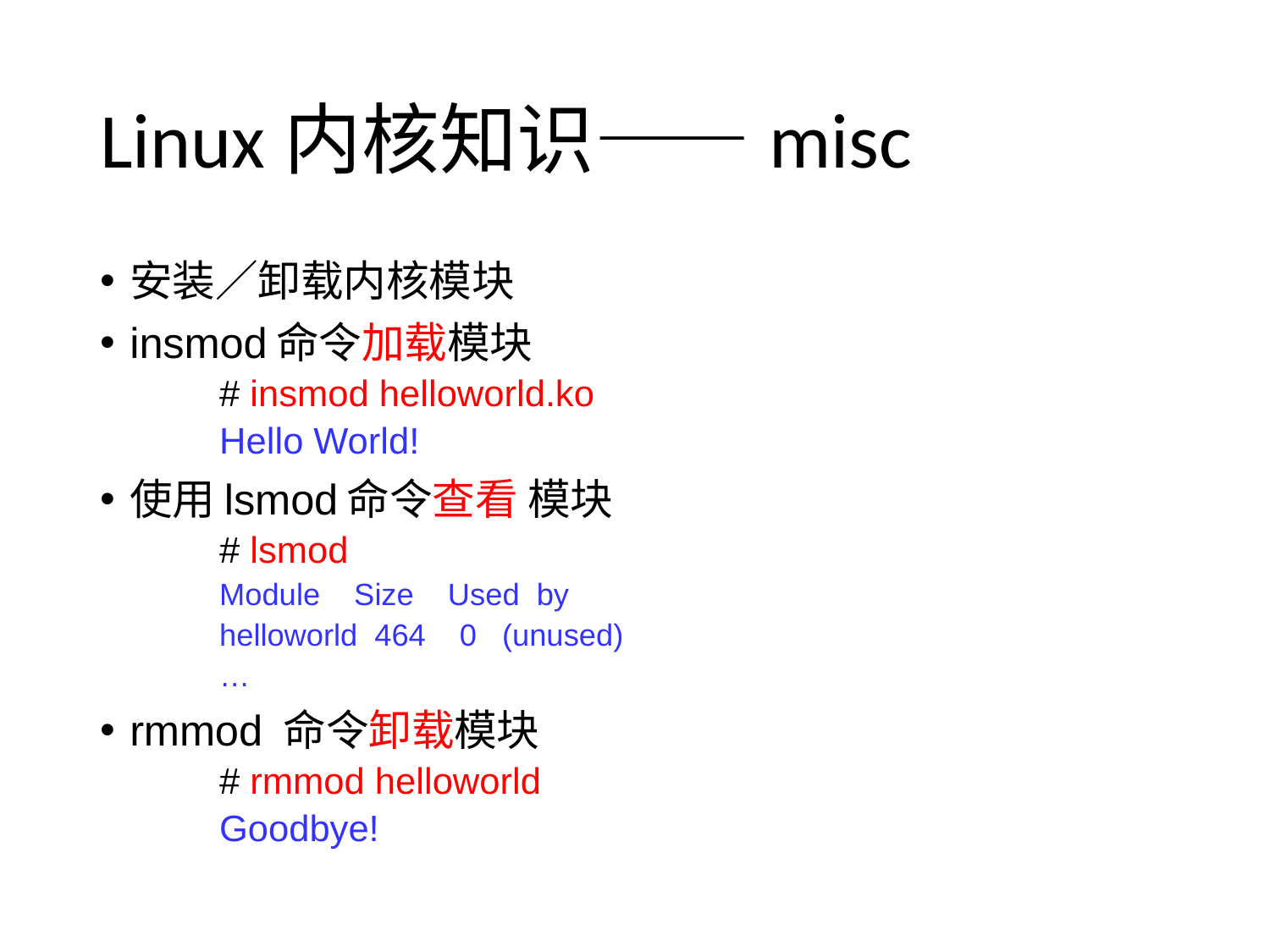

# Linux内核知识——misc
安装／卸载内核模块
insmod命令加载模块
# insmod helloworld.ko
Hello World!
使用lsmod命令查看 模块
# lsmod
Module    Size    Used  by
helloworld  464    0   (unused)
…
rmmod 命令卸载模块
# rmmod helloworld
Goodbye!